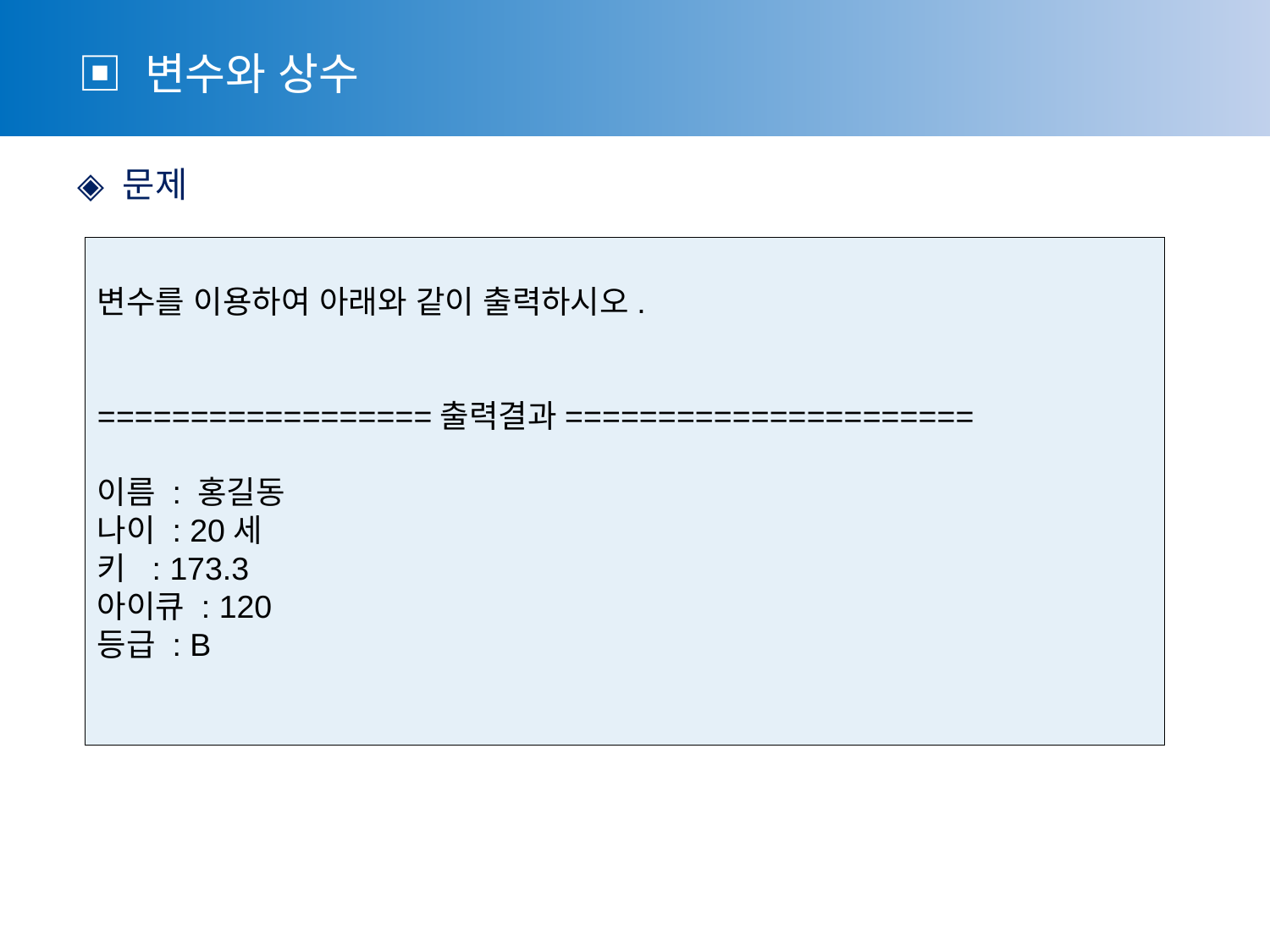

▣ 변수와 상수
 ◈ 문제

변수를 이용하여 아래와 같이 출력하시오.

==================출력결과======================

이름 : 홍길동
나이 : 20세
키  : 173.3
아이큐 : 120
등급 : B